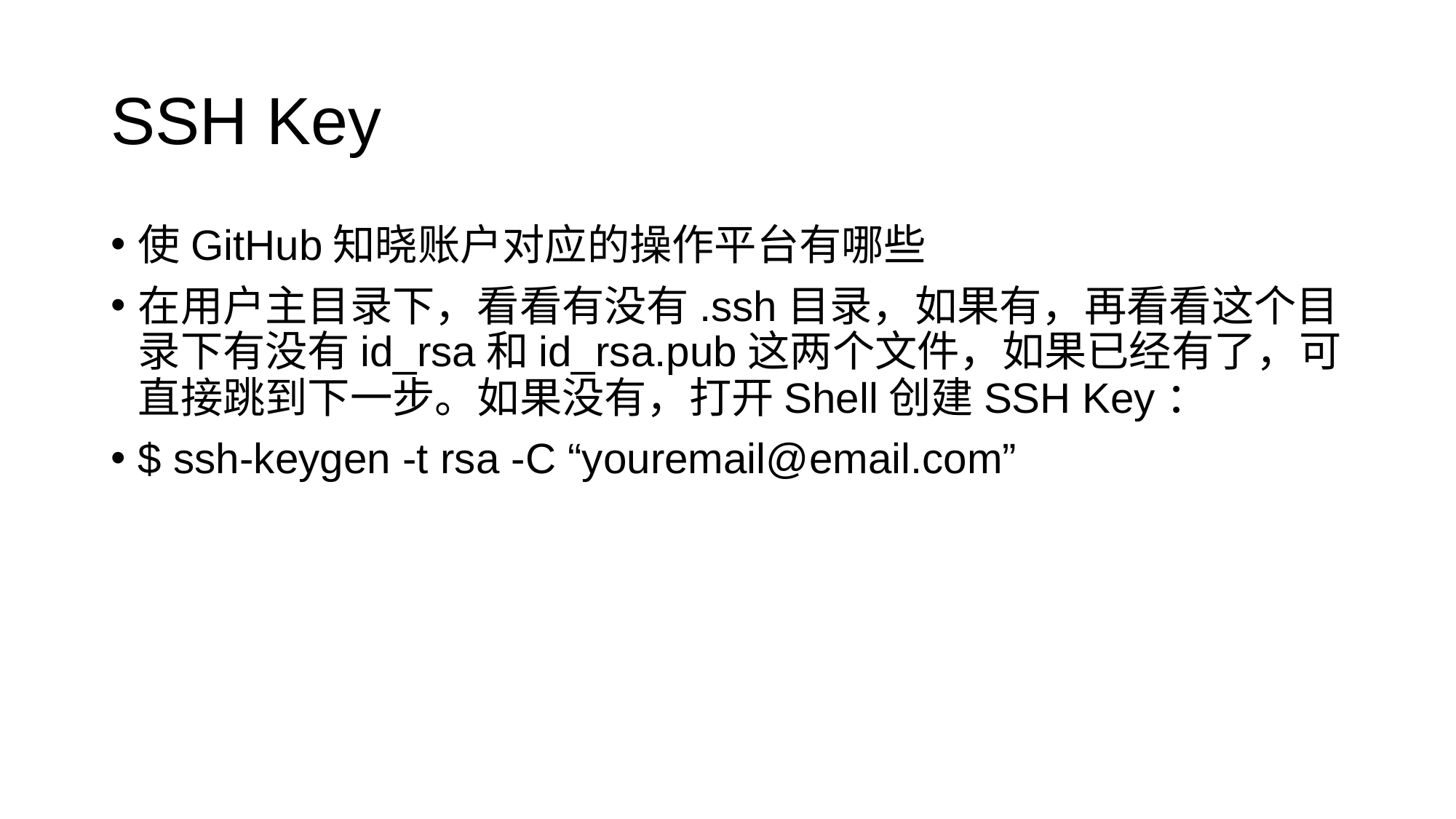

# SSH Key
使GitHub知晓账户对应的操作平台有哪些
在用户主目录下，看看有没有.ssh目录，如果有，再看看这个目录下有没有id_rsa和id_rsa.pub这两个文件，如果已经有了，可直接跳到下一步。如果没有，打开Shell创建SSH Key：
$ ssh-keygen -t rsa -C “youremail@email.com”